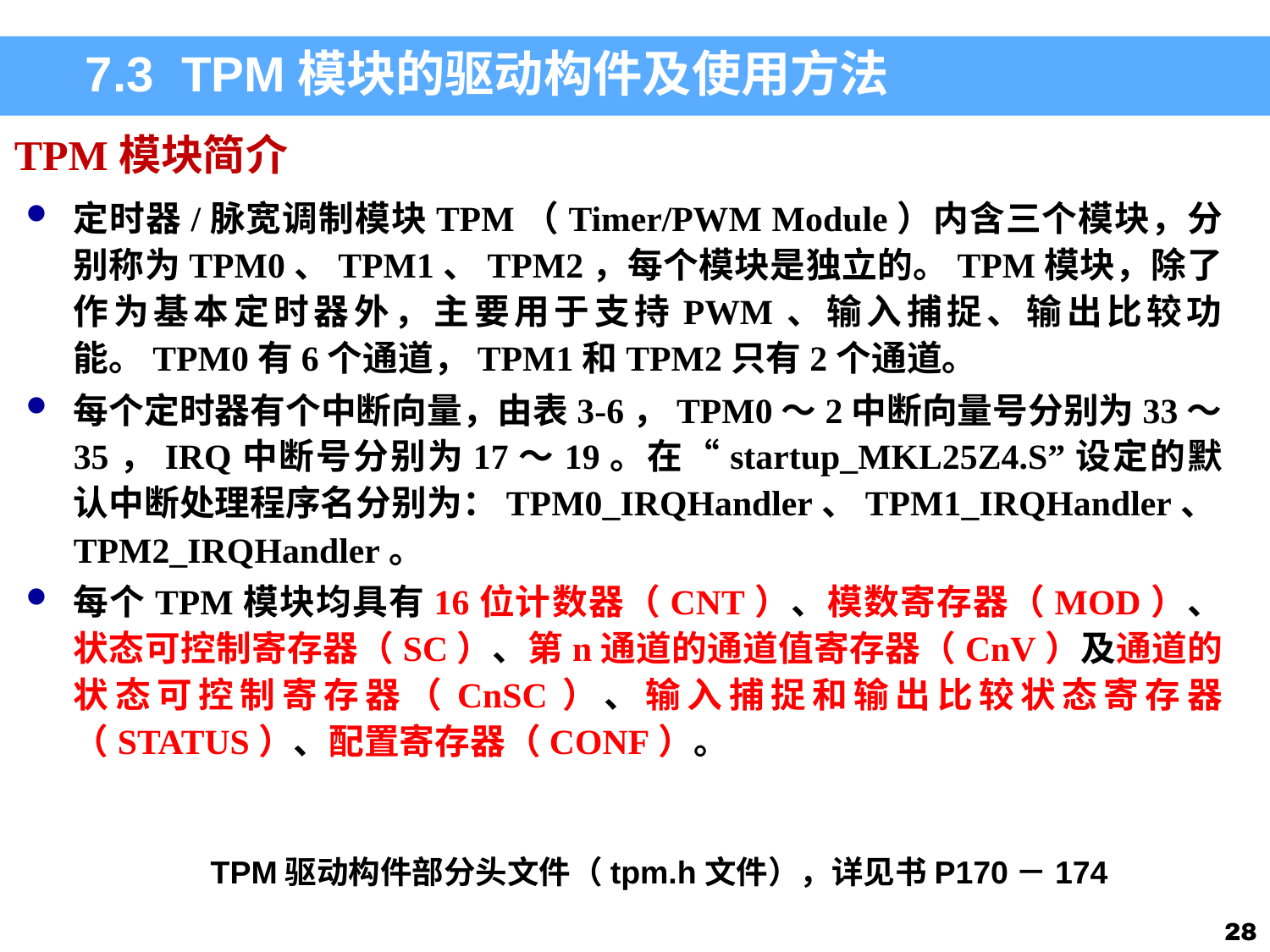

7.3  TPM模块的驱动构件及使用方法
TPM模块简介
定时器/脉宽调制模块TPM（Timer/PWM Module）内含三个模块，分别称为TPM0、TPM1、TPM2，每个模块是独立的。TPM模块，除了作为基本定时器外，主要用于支持PWM、输入捕捉、输出比较功能。TPM0有6个通道，TPM1和TPM2只有2个通道。
每个定时器有个中断向量，由表3-6，TPM0～2中断向量号分别为33～35，IRQ中断号分别为17～19。在“startup_MKL25Z4.S”设定的默认中断处理程序名分别为：TPM0_IRQHandler、TPM1_IRQHandler、TPM2_IRQHandler。
每个TPM模块均具有16位计数器（CNT）、模数寄存器（MOD）、状态可控制寄存器（SC）、第n通道的通道值寄存器（CnV）及通道的状态可控制寄存器（CnSC）、输入捕捉和输出比较状态寄存器（STATUS）、配置寄存器（CONF）。
TPM驱动构件部分头文件（tpm.h文件），详见书P170－174
28